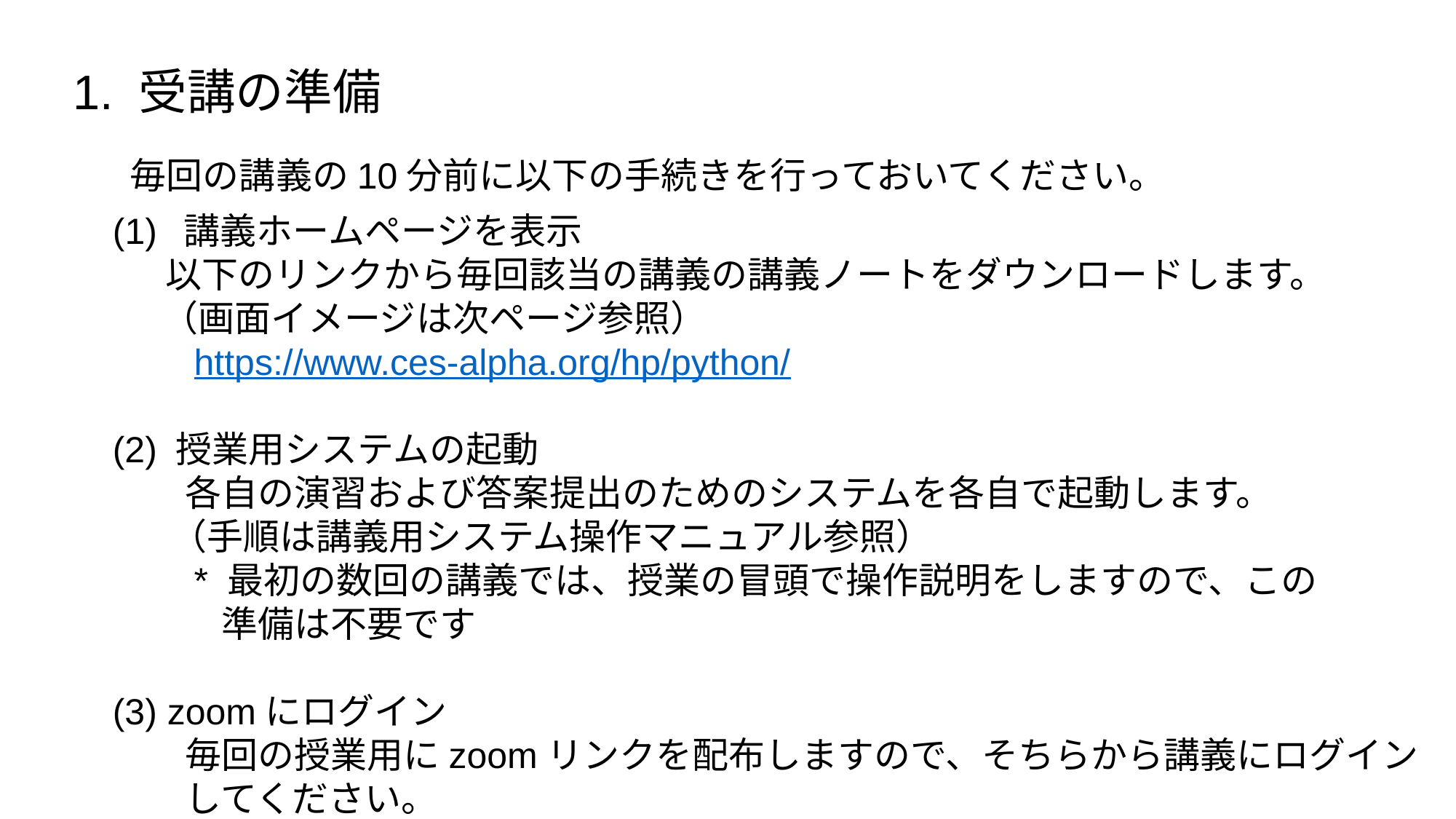

1. 受講の準備
毎回の講義の10分前に以下の手続きを行っておいてください。
 講義ホームページを表示
　  以下のリンクから毎回該当の講義の講義ノートをダウンロードします。
     （画面イメージは次ページ参照）
　　https://www.ces-alpha.org/hp/python/

(2) 授業用システムの起動
　　各自の演習および答案提出のためのシステムを各自で起動します。
      （手順は講義用システム操作マニュアル参照）
　　* 最初の数回の講義では、授業の冒頭で操作説明をしますので、この
　　　準備は不要です

(3) zoomにログイン
　　毎回の授業用にzoomリンクを配布しますので、そちらから講義にログイン
　　してください。